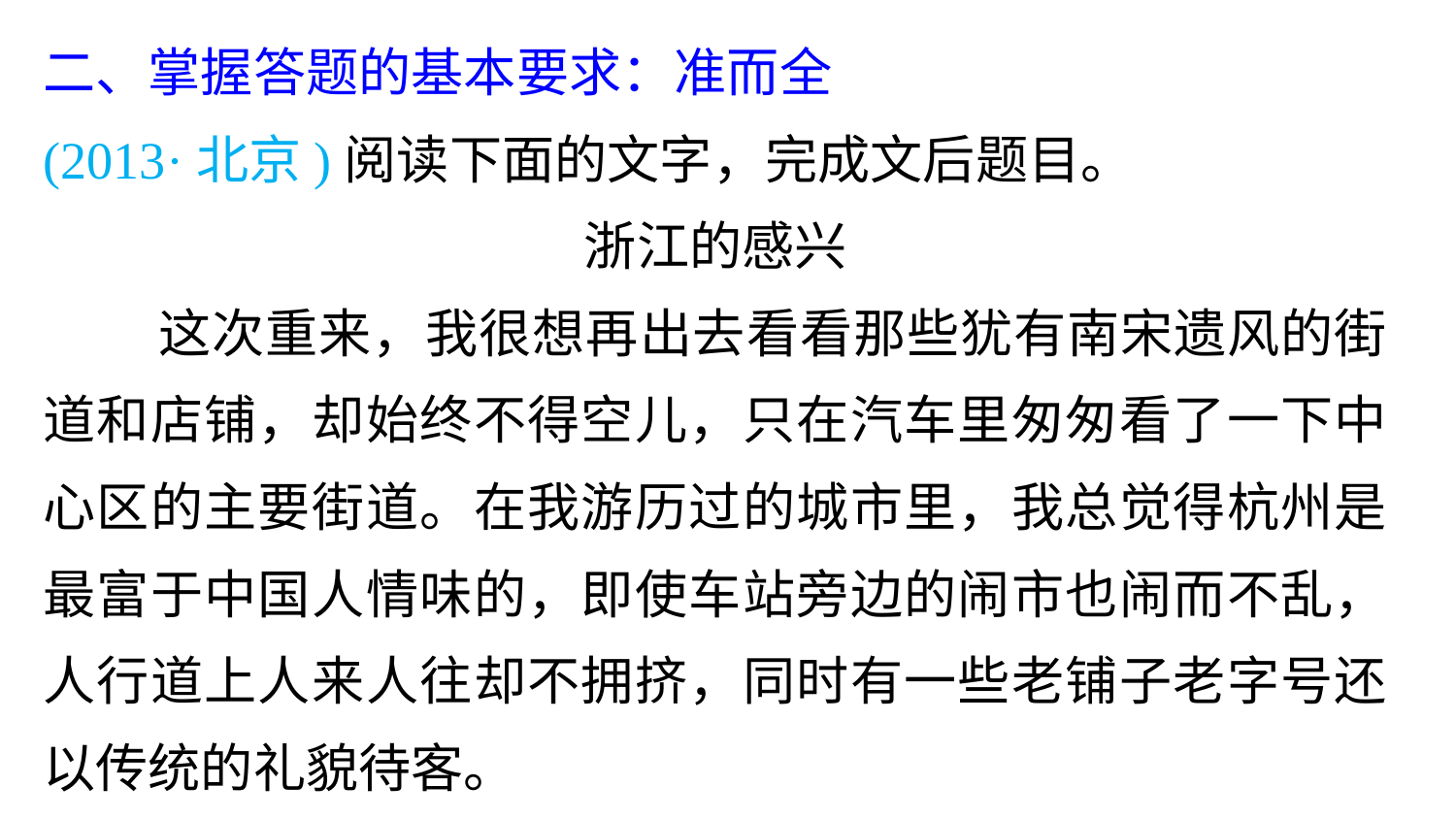

二、掌握答题的基本要求：准而全
(2013·北京)阅读下面的文字，完成文后题目。
浙江的感兴
        这次重来，我很想再出去看看那些犹有南宋遗风的街道和店铺，却始终不得空儿，只在汽车里匆匆看了一下中心区的主要街道。在我游历过的城市里，我总觉得杭州是最富于中国人情味的，即使车站旁边的闹市也闹而不乱，人行道上人来人往却不拥挤，同时有一些老铺子老字号还以传统的礼貌待客。